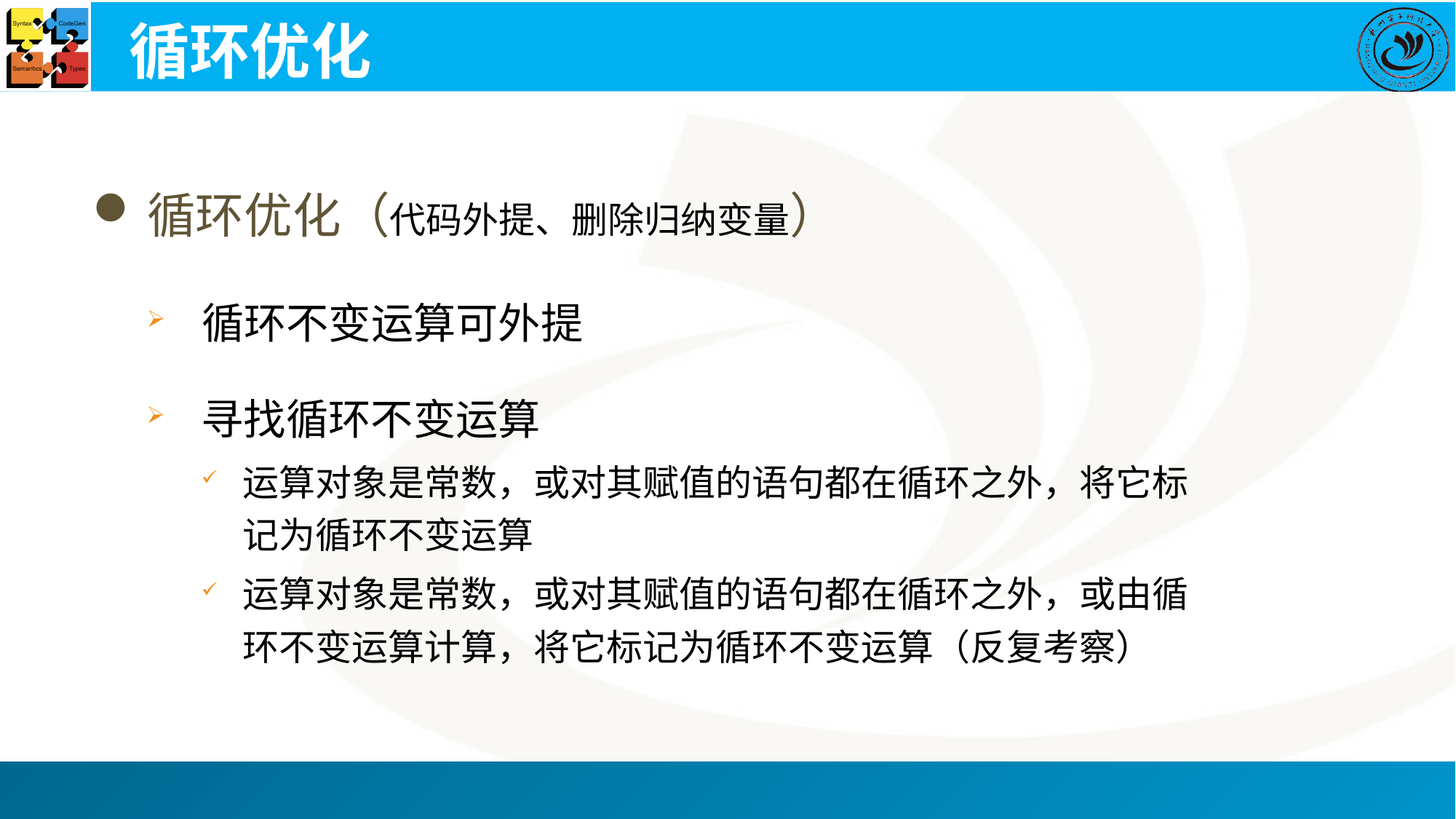

# 循环优化
循环优化（代码外提、删除归纳变量）
循环不变运算可外提
寻找循环不变运算
运算对象是常数，或对其赋值的语句都在循环之外，将它标记为循环不变运算
运算对象是常数，或对其赋值的语句都在循环之外，或由循环不变运算计算，将它标记为循环不变运算（反复考察）
50